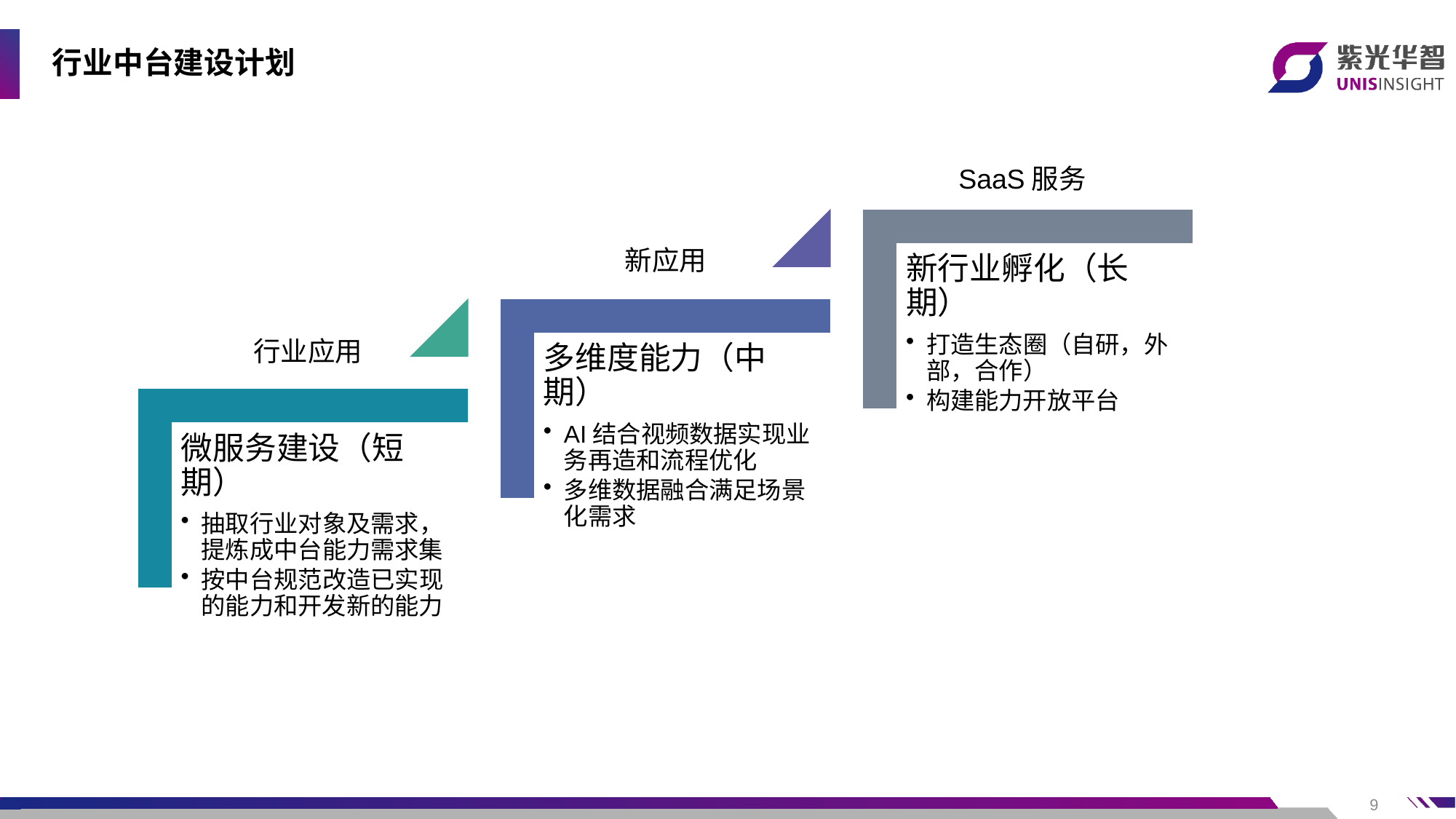

# 行业中台建设计划
SaaS服务
微服务建设（短期）
抽取行业对象及需求，提炼成中台能力需求集
按中台规范改造已实现的能力和开发新的能力
多维度能力（中期）
AI结合视频数据实现业务再造和流程优化
多维数据融合满足场景化需求
新行业孵化（长期）
打造生态圈（自研，外部，合作）
构建能力开放平台
新应用
行业应用